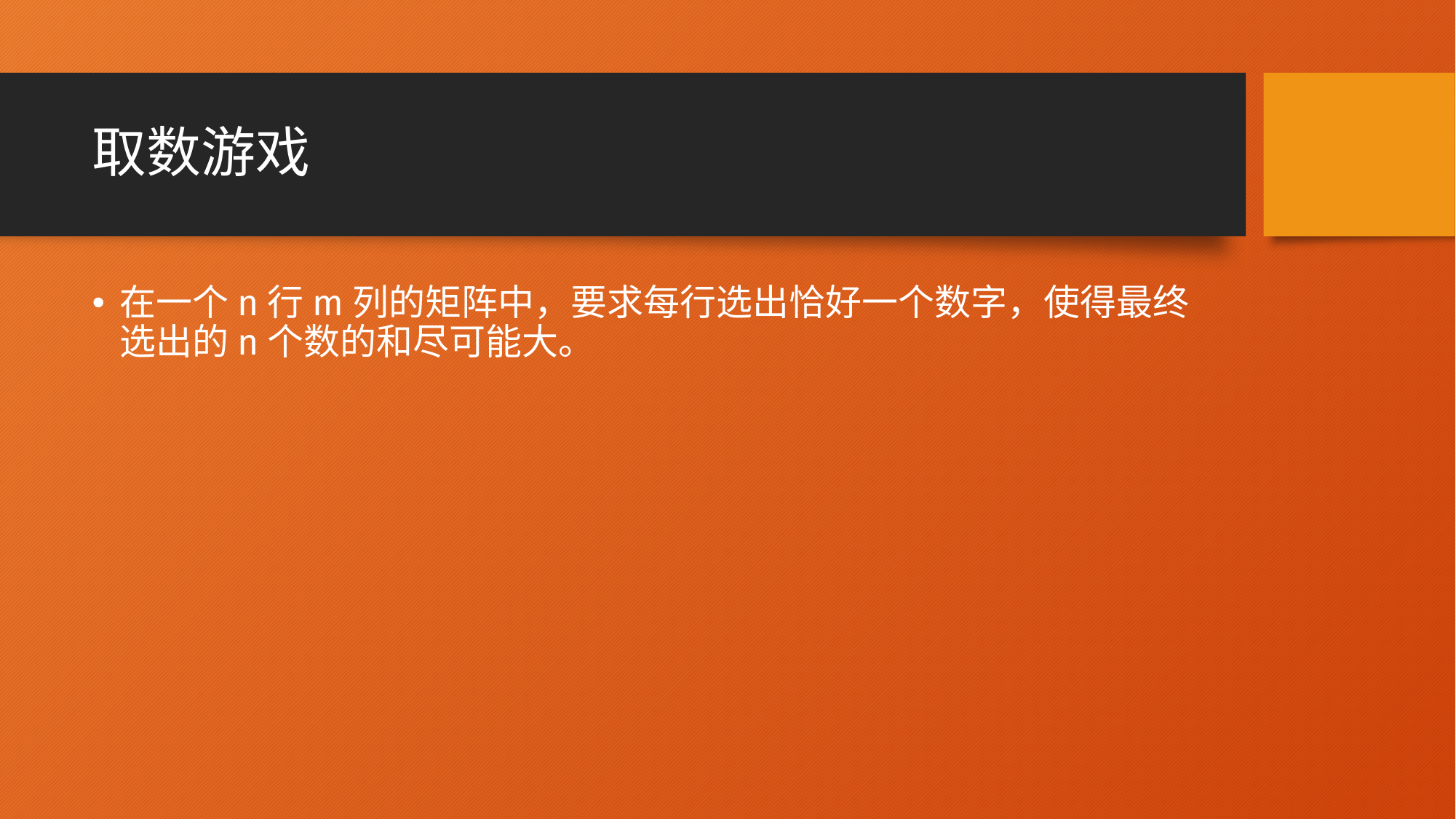

# 取数游戏
在一个n行m列的矩阵中，要求每行选出恰好一个数字，使得最终选出的n个数的和尽可能大。